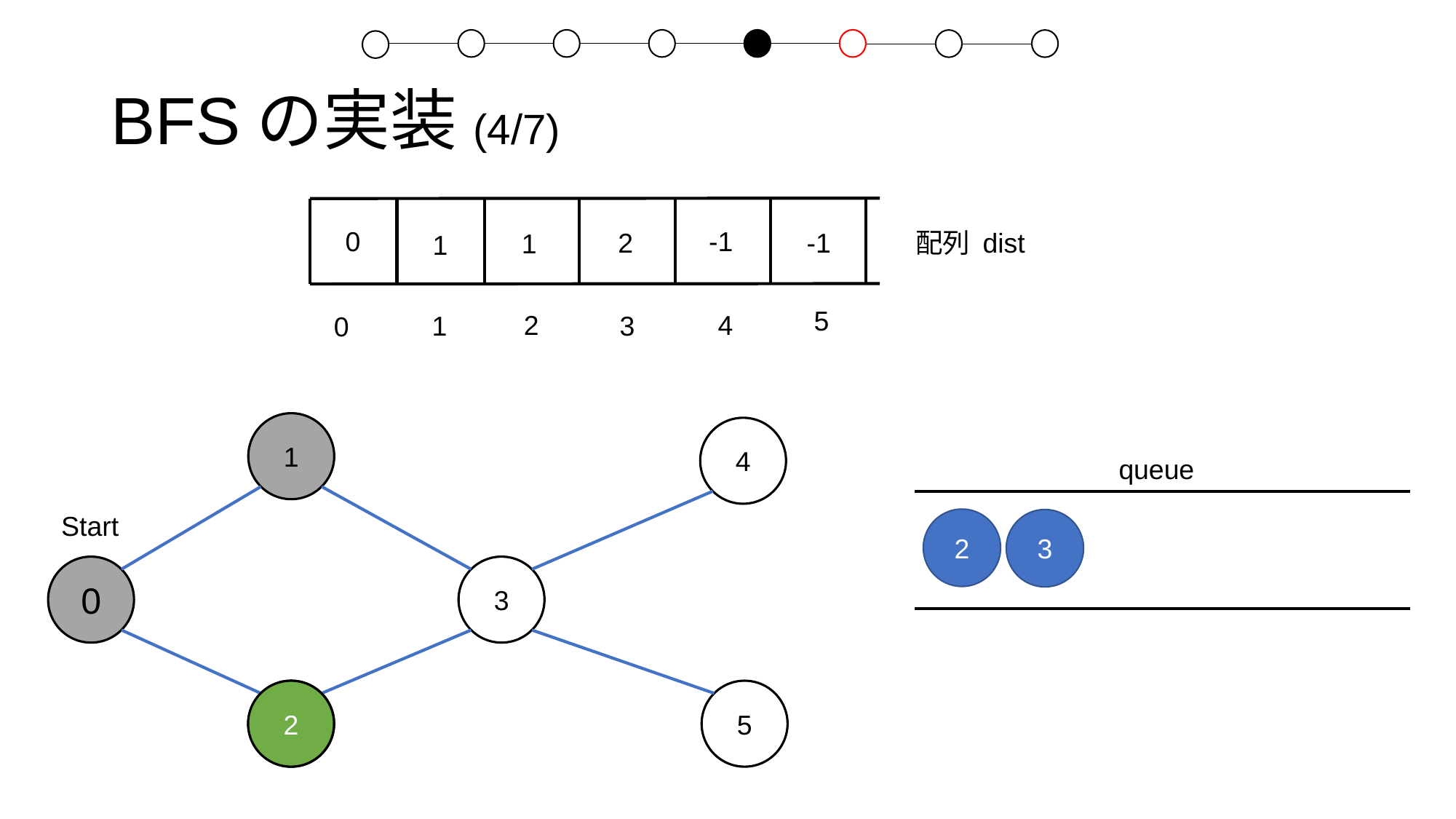

# BFSの実装(4/7)
0
-1
-1
2
1
-1
1
配列 dist
5
2
4
1
3
0
1
4
queue
Start
2
3
0
3
2
2
5